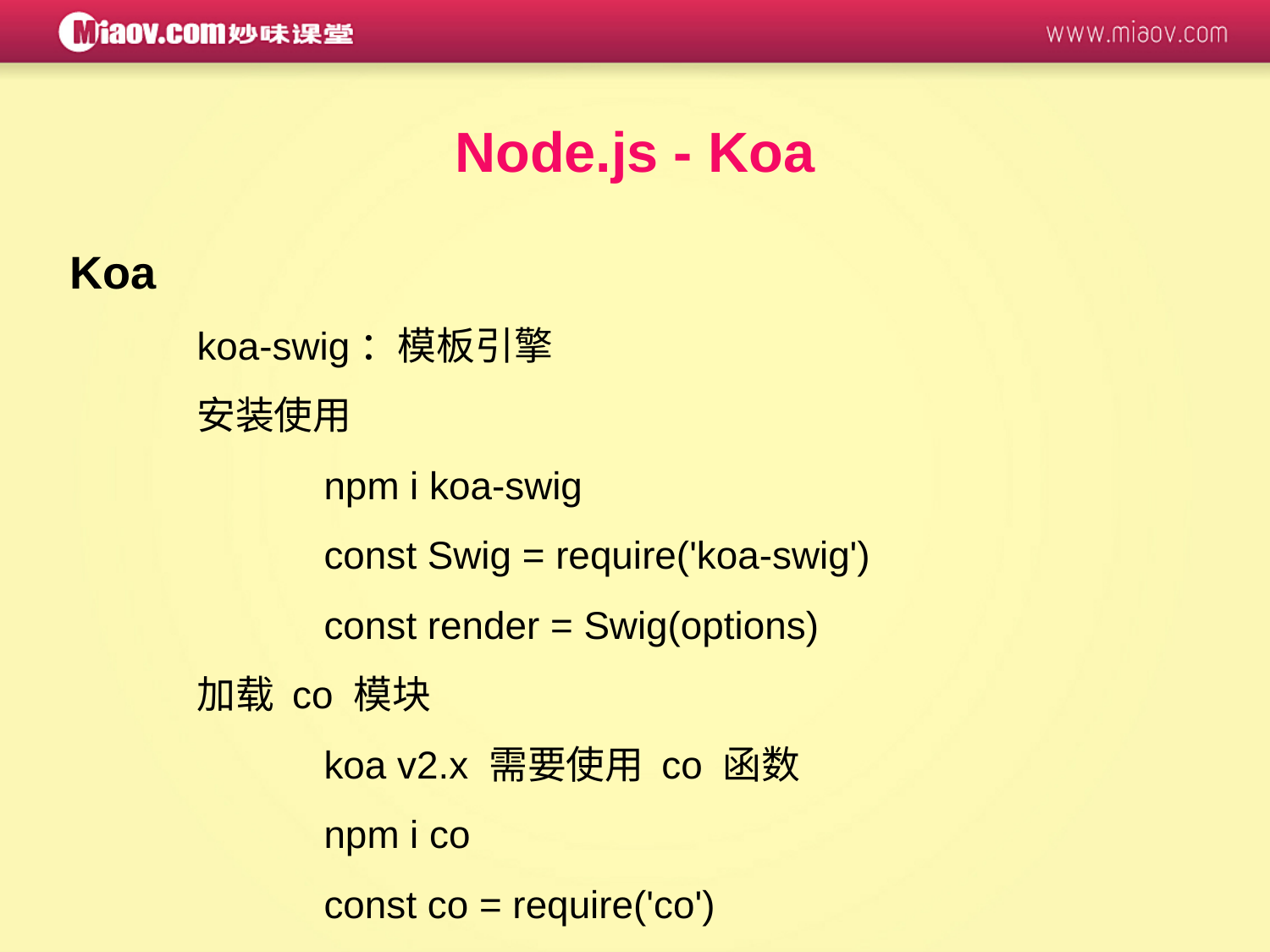

Node.js - Koa
Koa
	koa-swig：模板引擎
	安装使用
		npm i koa-swig
		const Swig = require('koa-swig')
		const render = Swig(options)
	加载 co 模块
		koa v2.x 需要使用 co 函数
		npm i co
		const co = require('co')